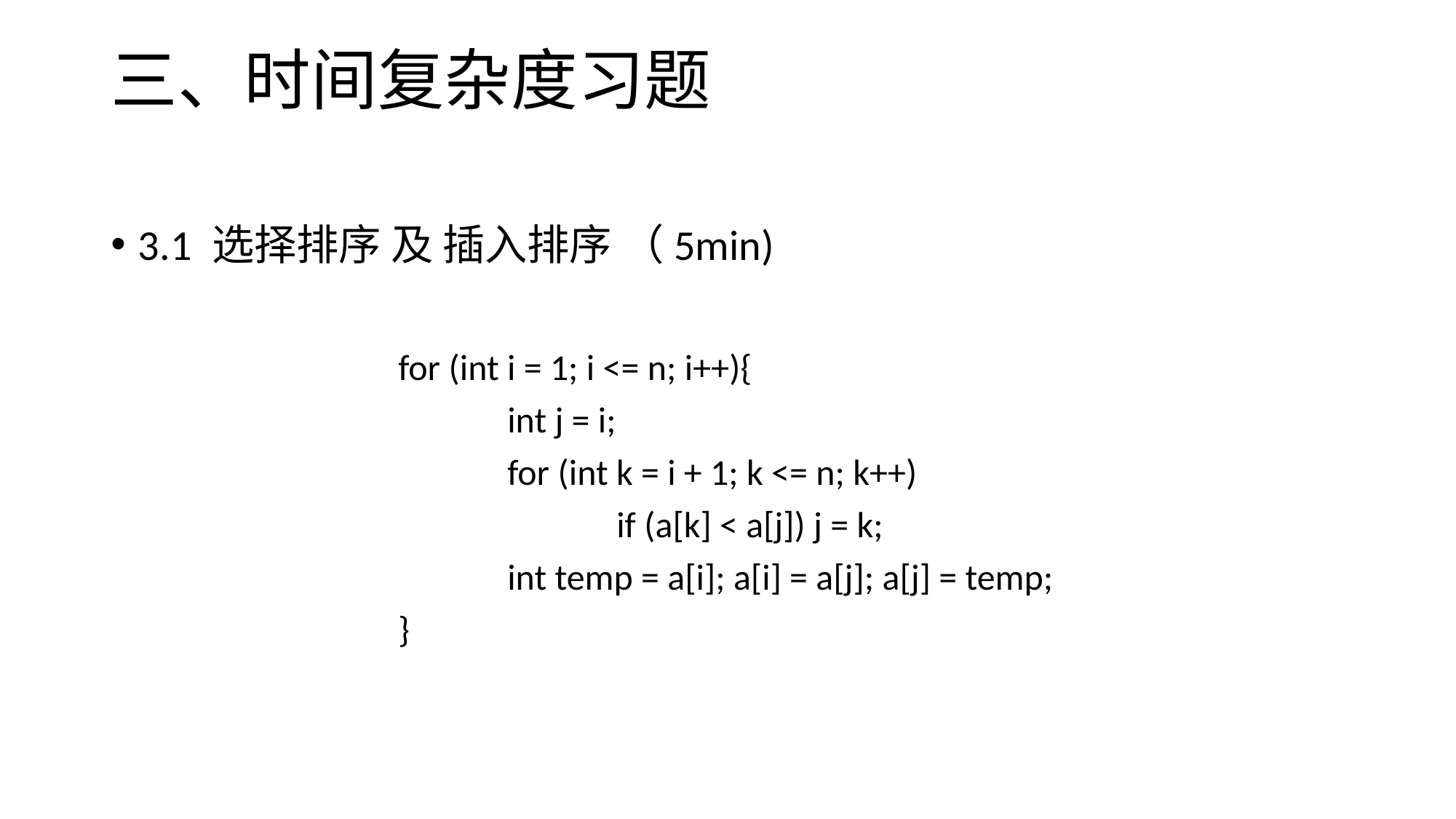

# 三、时间复杂度习题
3.1 选择排序 及 插入排序 （5min)

	for (int i = 1; i <= n; i++){
		int j = i;
		for (int k = i + 1; k <= n; k++)
			if (a[k] < a[j]) j = k;
		int temp = a[i]; a[i] = a[j]; a[j] = temp;
	}